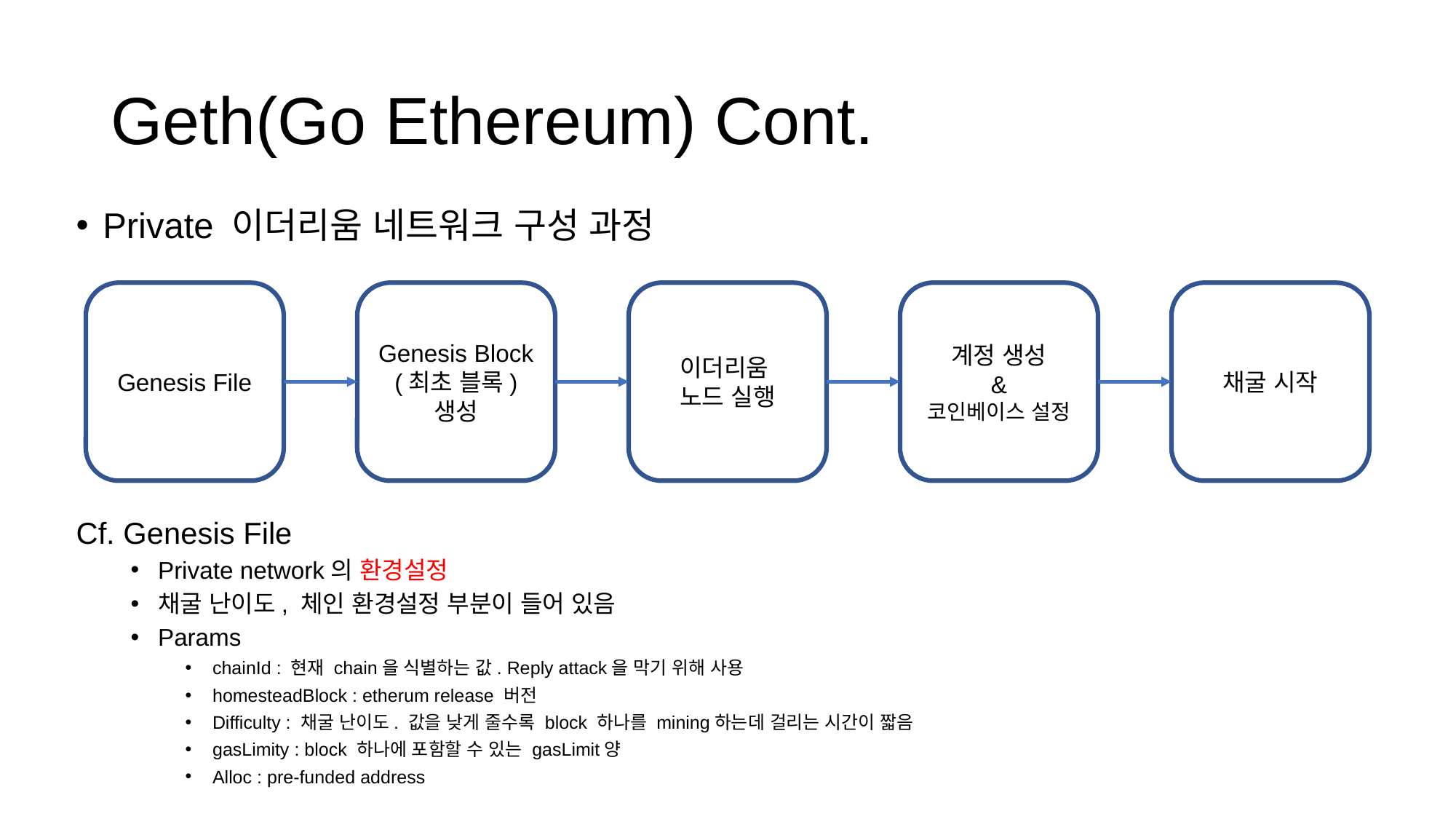

# Geth(Go Ethereum) Cont.
Private 이더리움 네트워크 구성 과정

Genesis File
Genesis Block
(최초 블록)
생성
이더리움
노드 실행
계정 생성
&
코인베이스 설정
채굴 시작
Cf. Genesis File
Private network의 환경설정
채굴 난이도, 체인 환경설정 부분이 들어 있음
Params
chainId : 현재 chain을 식별하는 값. Reply attack을 막기 위해 사용
homesteadBlock : etherum release 버전
Difficulty : 채굴 난이도. 값을 낮게 줄수록 block 하나를 mining하는데 걸리는 시간이 짧음
gasLimity : block 하나에 포함할 수 있는 gasLimit양
Alloc : pre-funded address